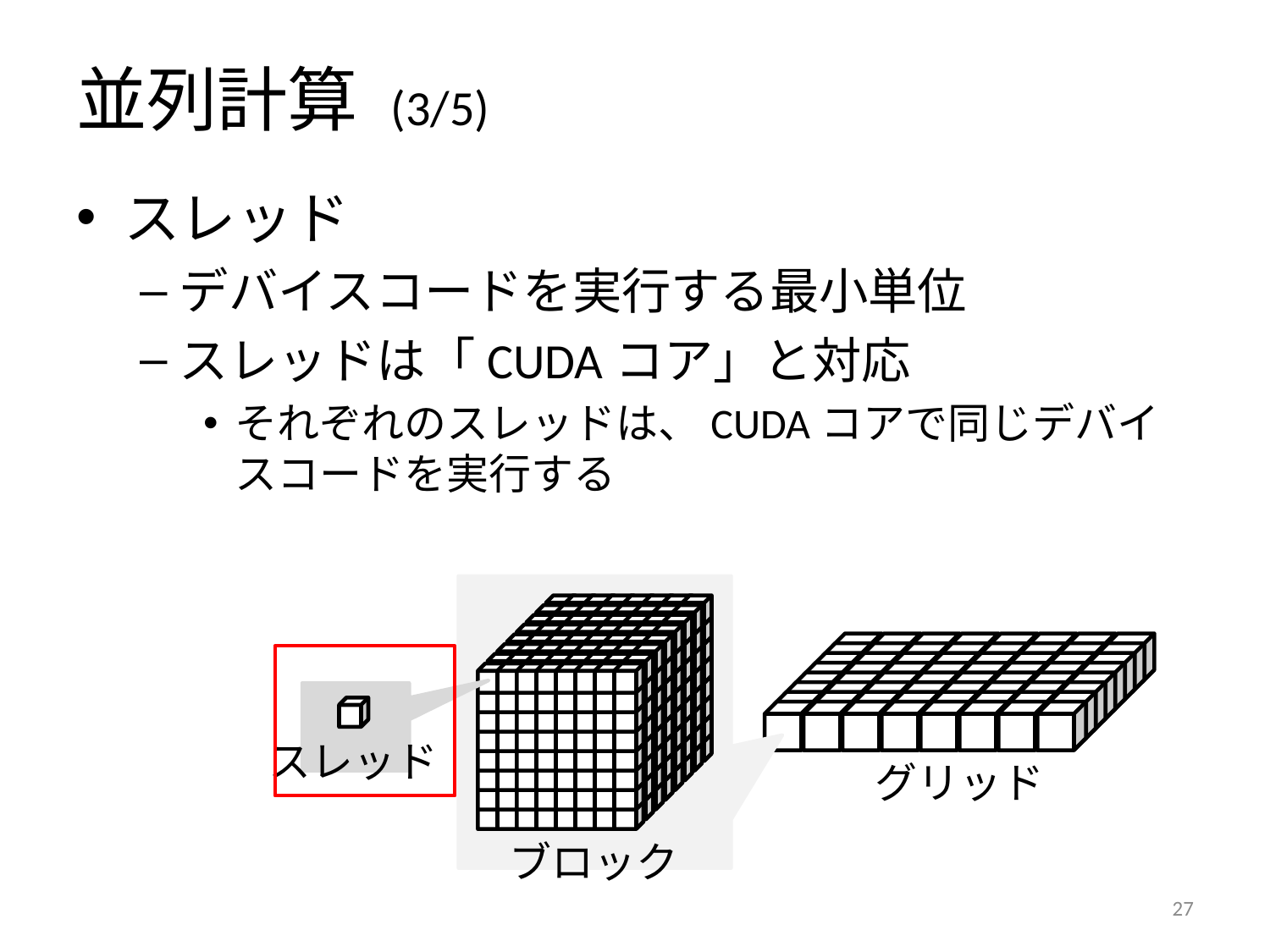

# 並列計算 (3/5)
スレッド
デバイスコードを実行する最小単位
スレッドは「CUDAコア」と対応
それぞれのスレッドは、CUDAコアで同じデバイスコードを実行する

スレッド
グリッド
ブロック

27